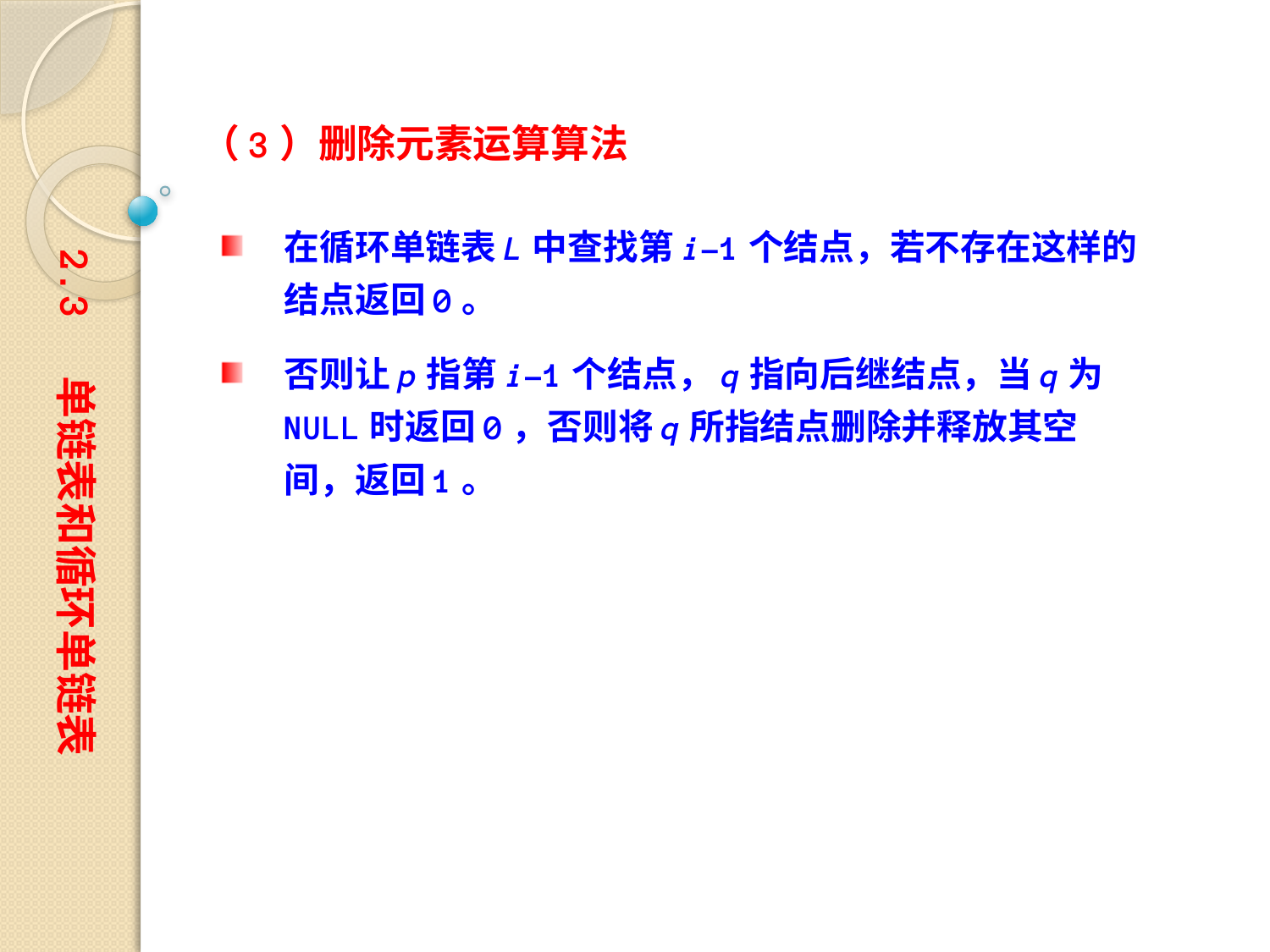

（3）删除元素运算算法
在循环单链表L中查找第i-1个结点，若不存在这样的结点返回0。
否则让p指第i-1个结点，q指向后继结点，当q为NULL时返回0，否则将q所指结点删除并释放其空间，返回1。
2.3  单链表和循环单链表